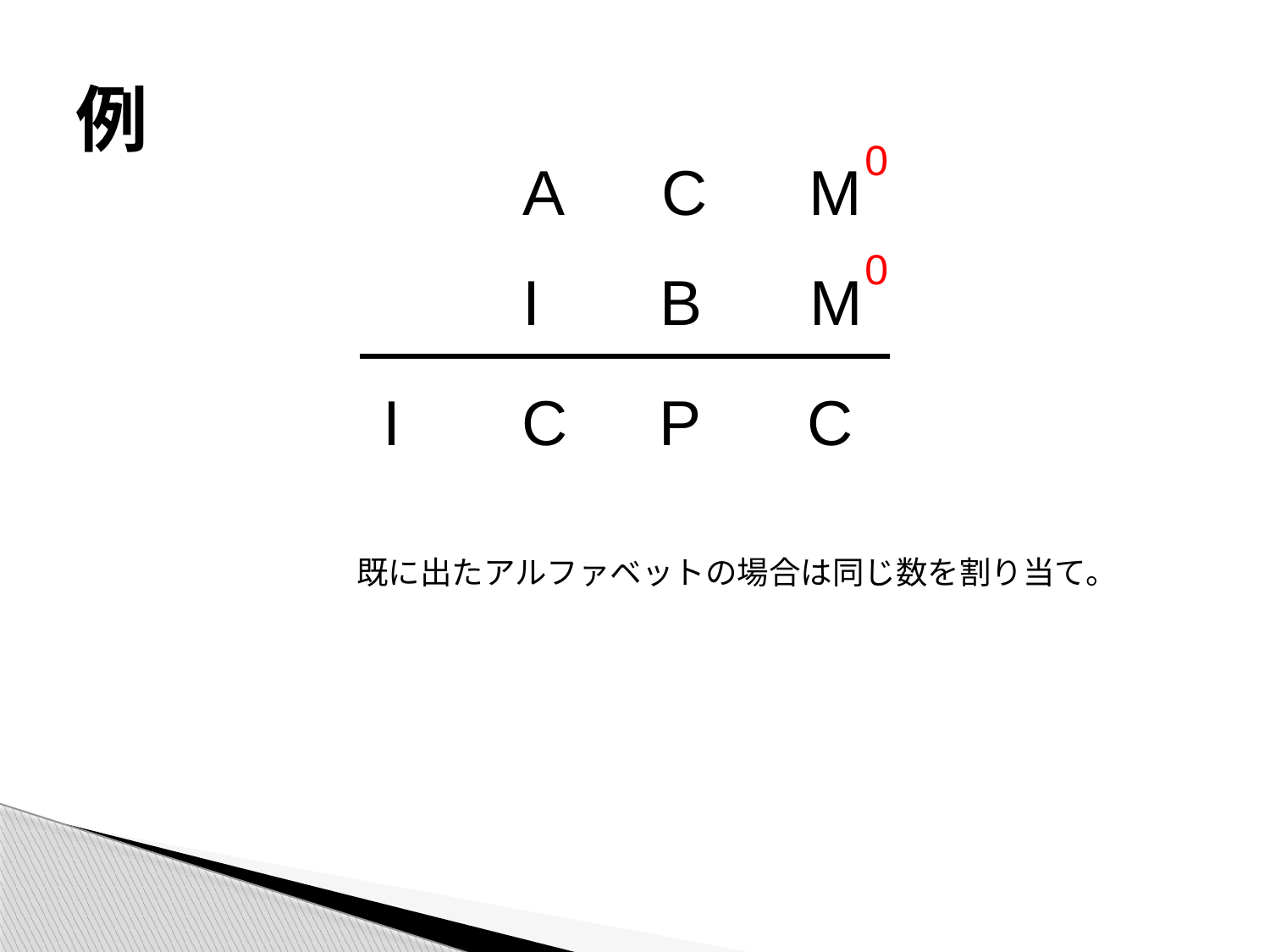

# 例
0
A
C
M
0
I
B
M
I
C
P
C
既に出たアルファベットの場合は同じ数を割り当て。